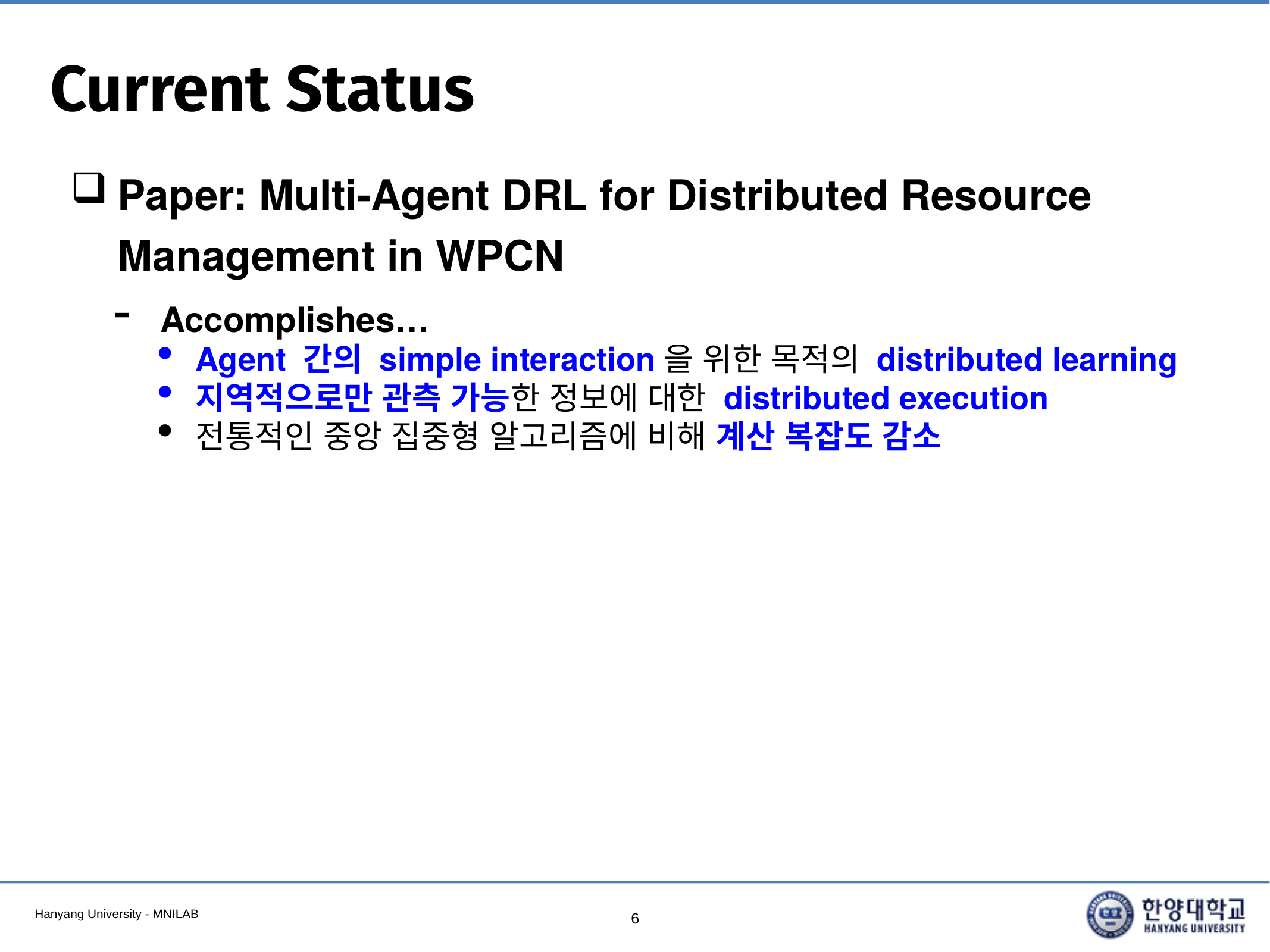

# Current Status
Paper: Multi-Agent DRL for Distributed Resource Management in WPCN
Accomplishes…
Agent 간의 simple interaction을 위한 목적의 distributed learning
지역적으로만 관측 가능한 정보에 대한 distributed execution
전통적인 중앙 집중형 알고리즘에 비해 계산 복잡도 감소
6